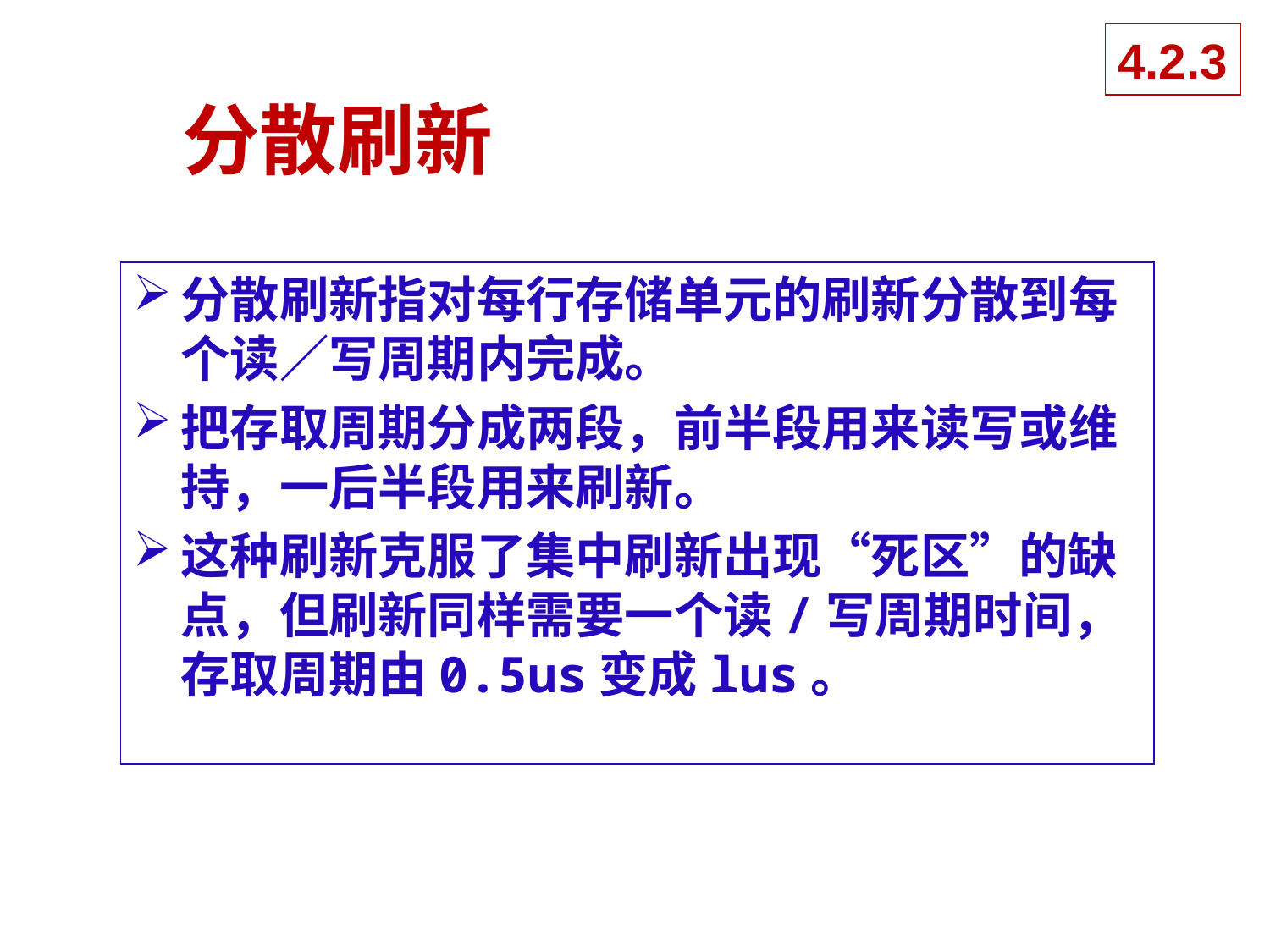

4.2.3
# 分散刷新
分散刷新指对每行存储单元的刷新分散到每个读／写周期内完成。
把存取周期分成两段，前半段用来读写或维持，一后半段用来刷新。
这种刷新克服了集中刷新出现“死区”的缺点，但刷新同样需要一个读/写周期时间，存取周期由0.5us变成lus。